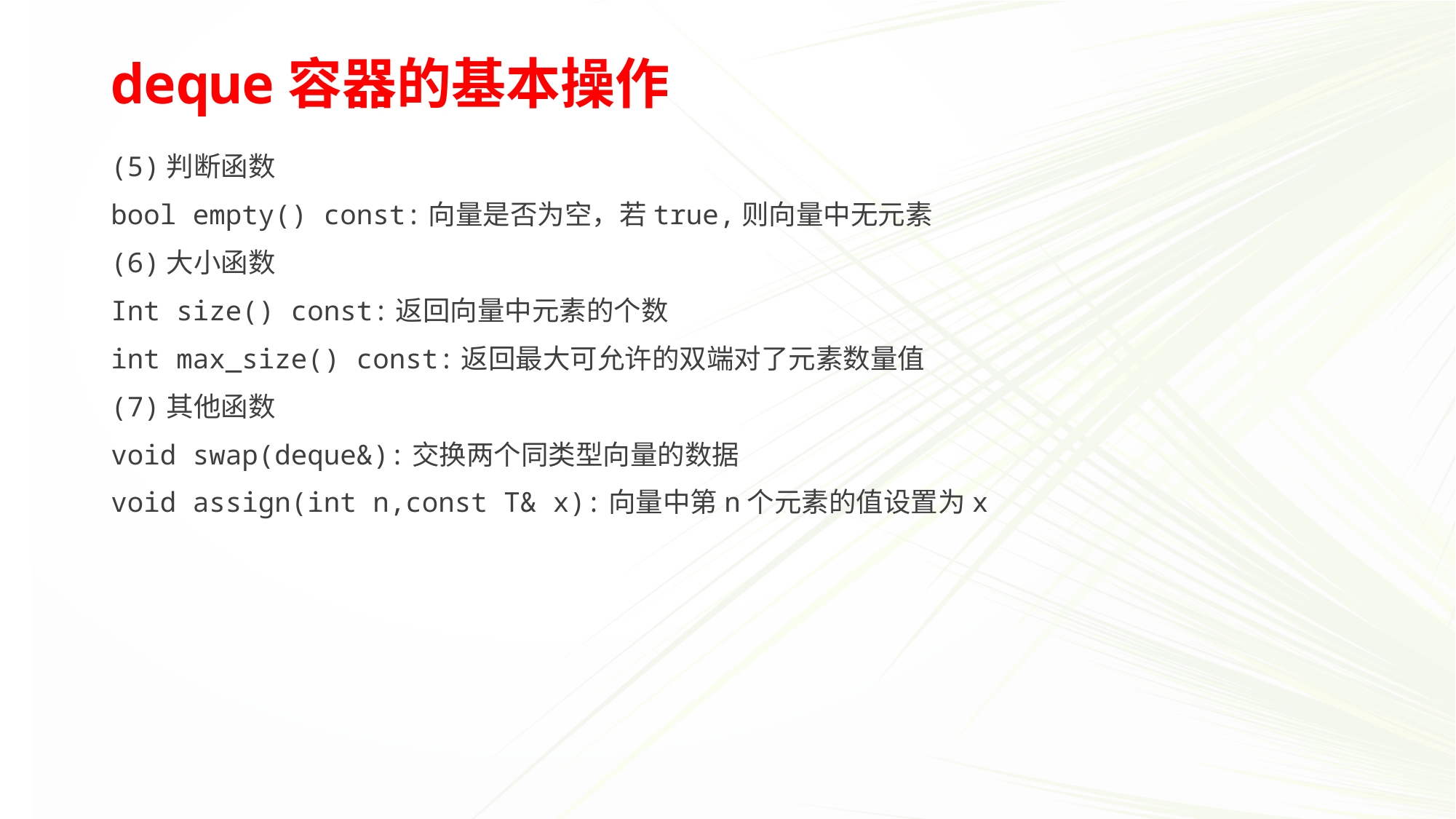

# deque容器的基本操作
(5)判断函数
bool empty() const:向量是否为空，若true,则向量中无元素
(6)大小函数
Int size() const:返回向量中元素的个数
int max_size() const:返回最大可允许的双端对了元素数量值
(7)其他函数
void swap(deque&):交换两个同类型向量的数据
void assign(int n,const T& x):向量中第n个元素的值设置为x